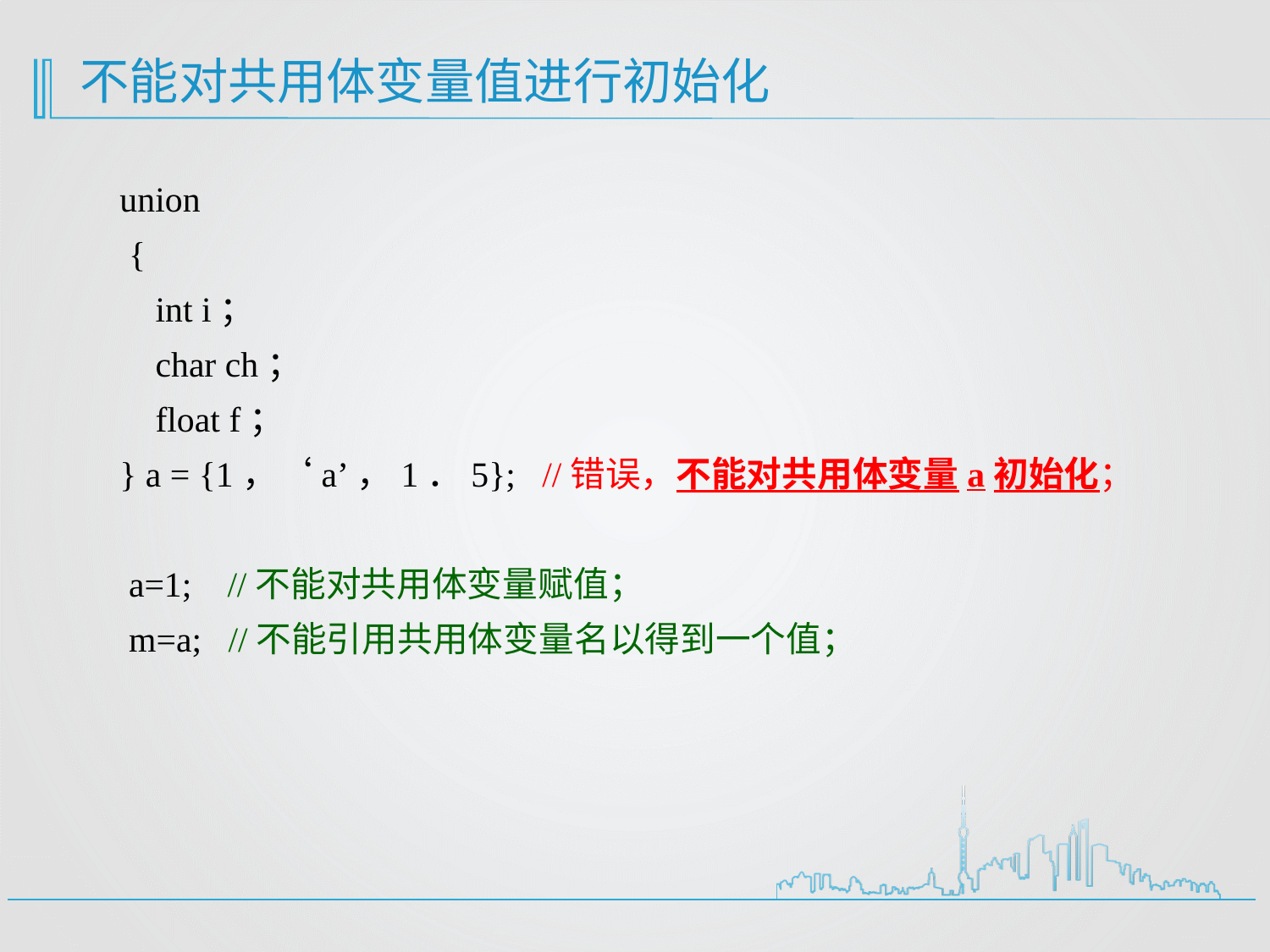

# 不能对共用体变量值进行初始化

union
 {
    int i；
    char ch；
    float f；
} a = {1，‘a’，1．5};   //错误，不能对共用体变量a初始化；

 a=1;    //不能对共用体变量赋值；
 m=a;   //不能引用共用体变量名以得到一个值；